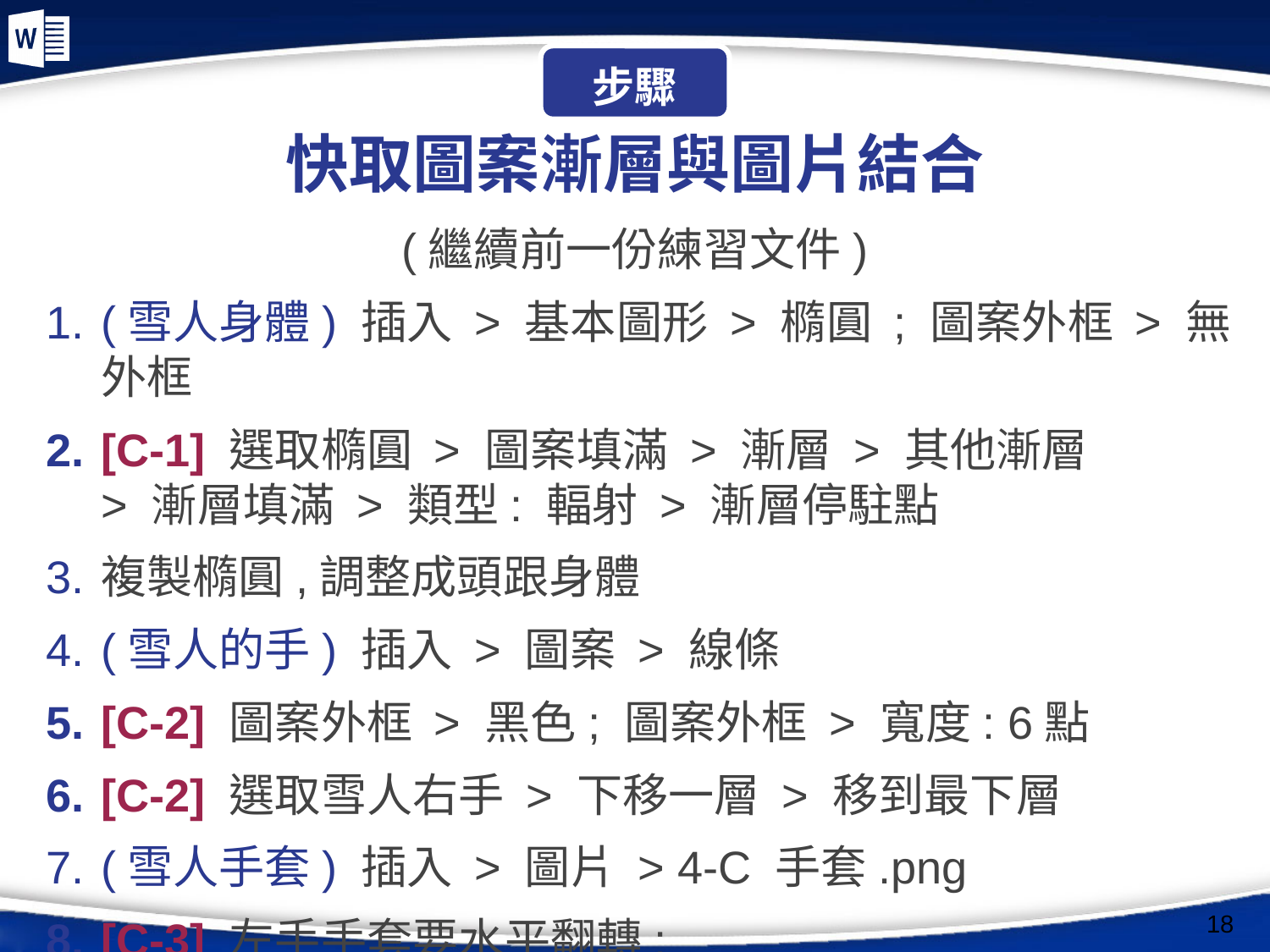

練習
步驟
# 快取圖案漸層與圖片結合
(繼續前一份練習文件)
(雪人身體) 插入 > 基本圖形 > 橢圓 ; 圖案外框 > 無外框
[C-1] 選取橢圓 > 圖案填滿 > 漸層 > 其他漸層
> 漸層填滿 > 類型: 輻射 > 漸層停駐點
複製橢圓,調整成頭跟身體
(雪人的手) 插入 > 圖案 > 線條
[C-2] 圖案外框 > 黑色; 圖案外框 > 寬度: 6點
[C-2] 選取雪人右手 > 下移一層 > 移到最下層
(雪人手套) 插入 > 圖片 > 4-C 手套.png
[C-3] 左手手套要水平翻轉;
文繞圖 > 文字在後; 旋轉角度; 移到雪人的手的位置
18